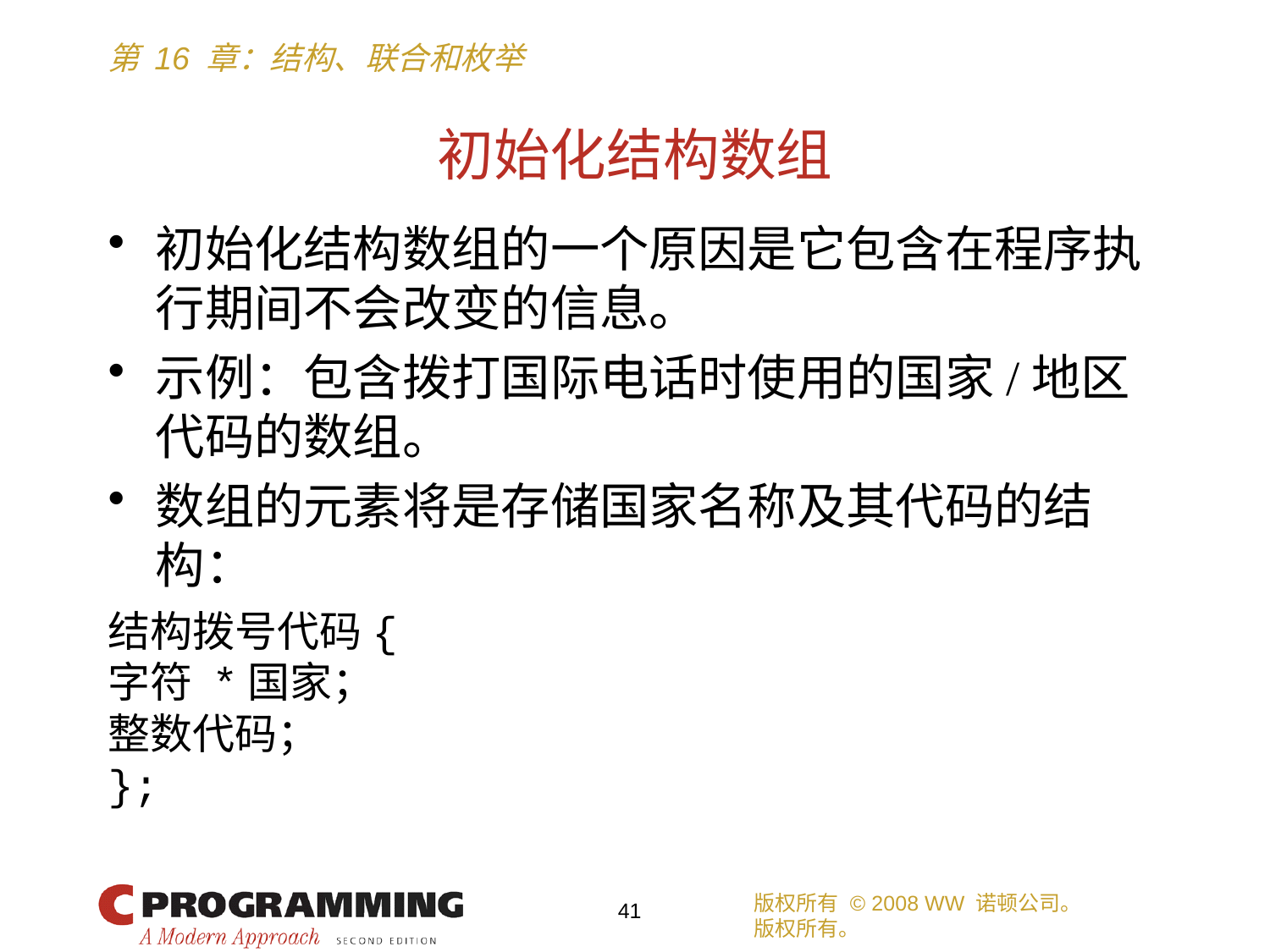

# 初始化结构数组
初始化结构数组的一个原因是它包含在程序执行期间不会改变的信息。
示例：包含拨打国际电话时使用的国家/地区代码的数组。
数组的元素将是存储国家名称及其代码的结构：
结构拨号代码{
字符 *国家；
整数代码；
};
版权所有 © 2008 WW 诺顿公司。
版权所有。
41